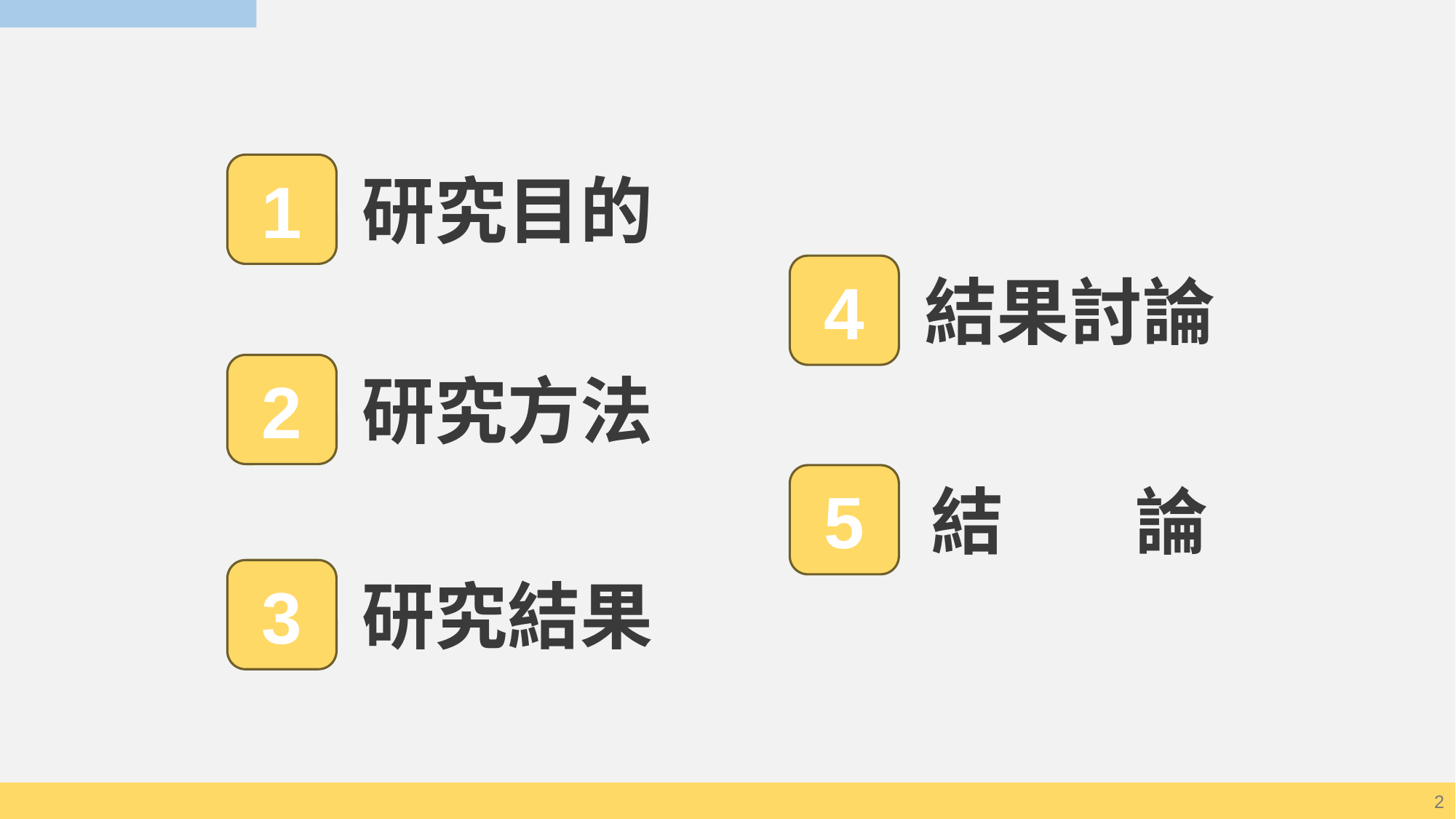

1
研究目的
4
結果討論
2
研究方法
5
結        論
3
研究結果
2